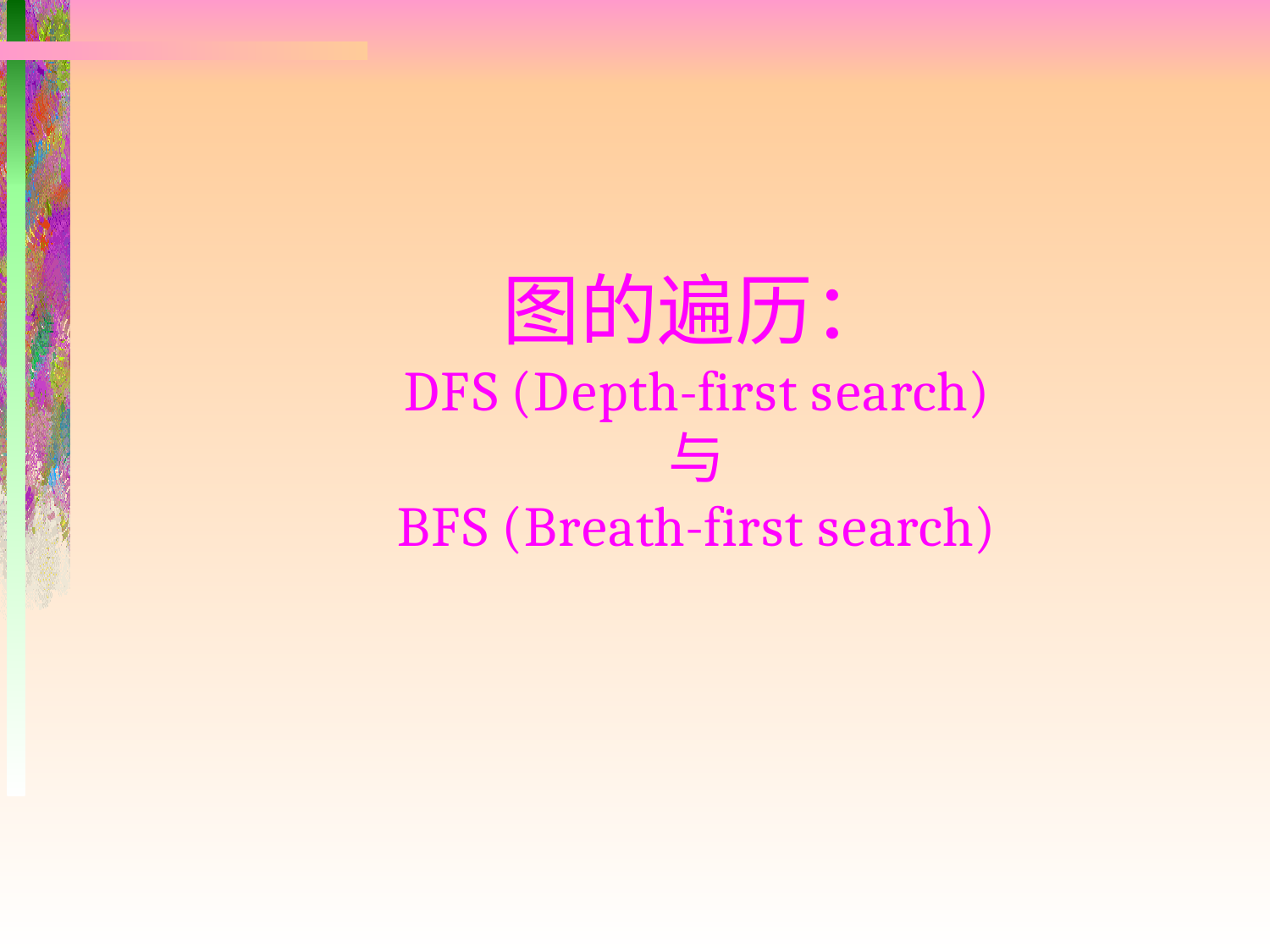

# 图的遍历： DFS (Depth-first search) 与 BFS (Breath-first search)